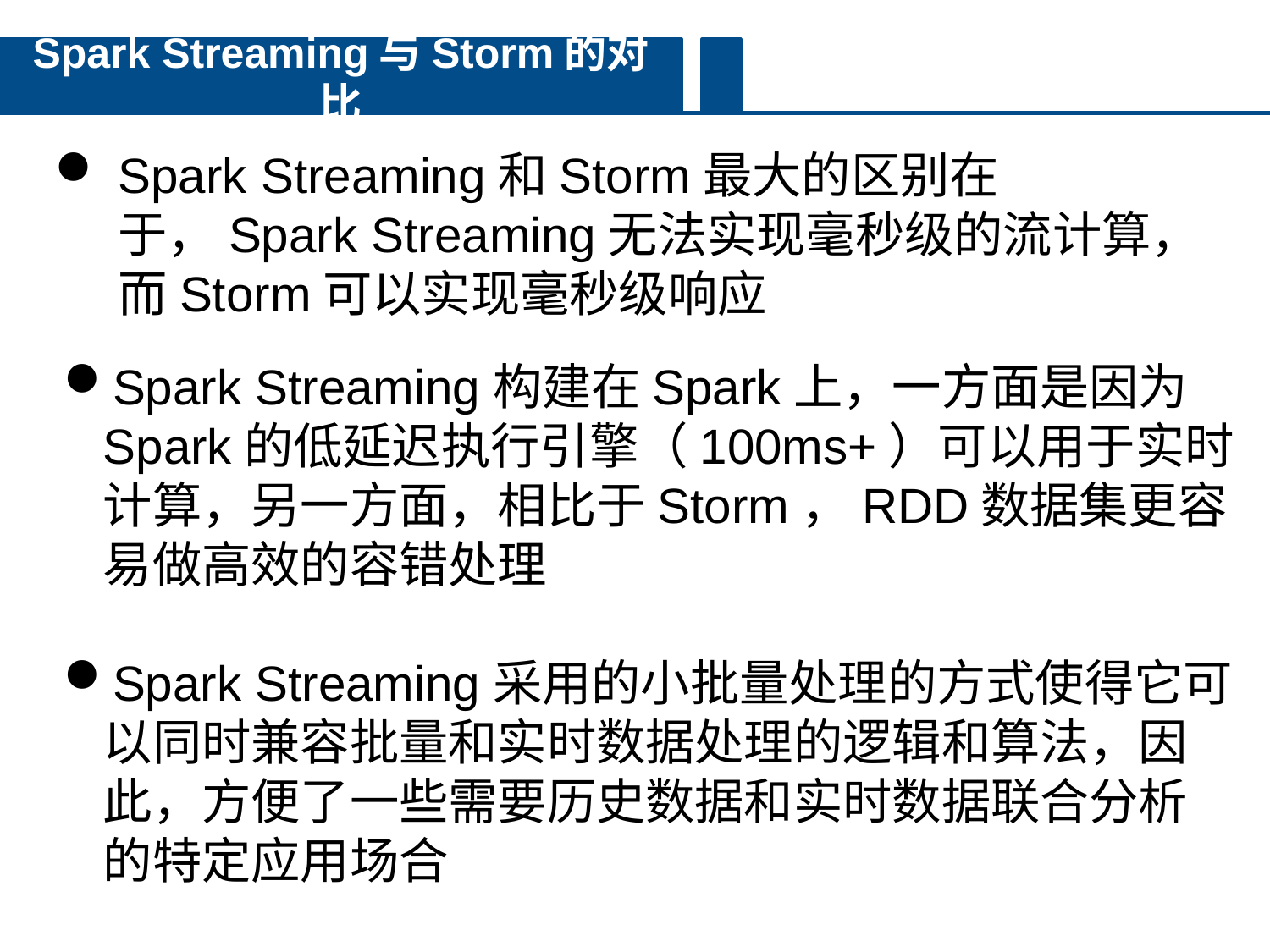

Spark Streaming与Storm的对比

Spark Streaming和Storm最大的区别在于，Spark Streaming无法实现毫秒级的流计算，而Storm可以实现毫秒级响应
Spark Streaming构建在Spark上，一方面是因为Spark的低延迟执行引擎（100ms+）可以用于实时计算，另一方面，相比于Storm，RDD数据集更容易做高效的容错处理

Spark Streaming采用的小批量处理的方式使得它可以同时兼容批量和实时数据处理的逻辑和算法，因此，方便了一些需要历史数据和实时数据联合分析的特定应用场合